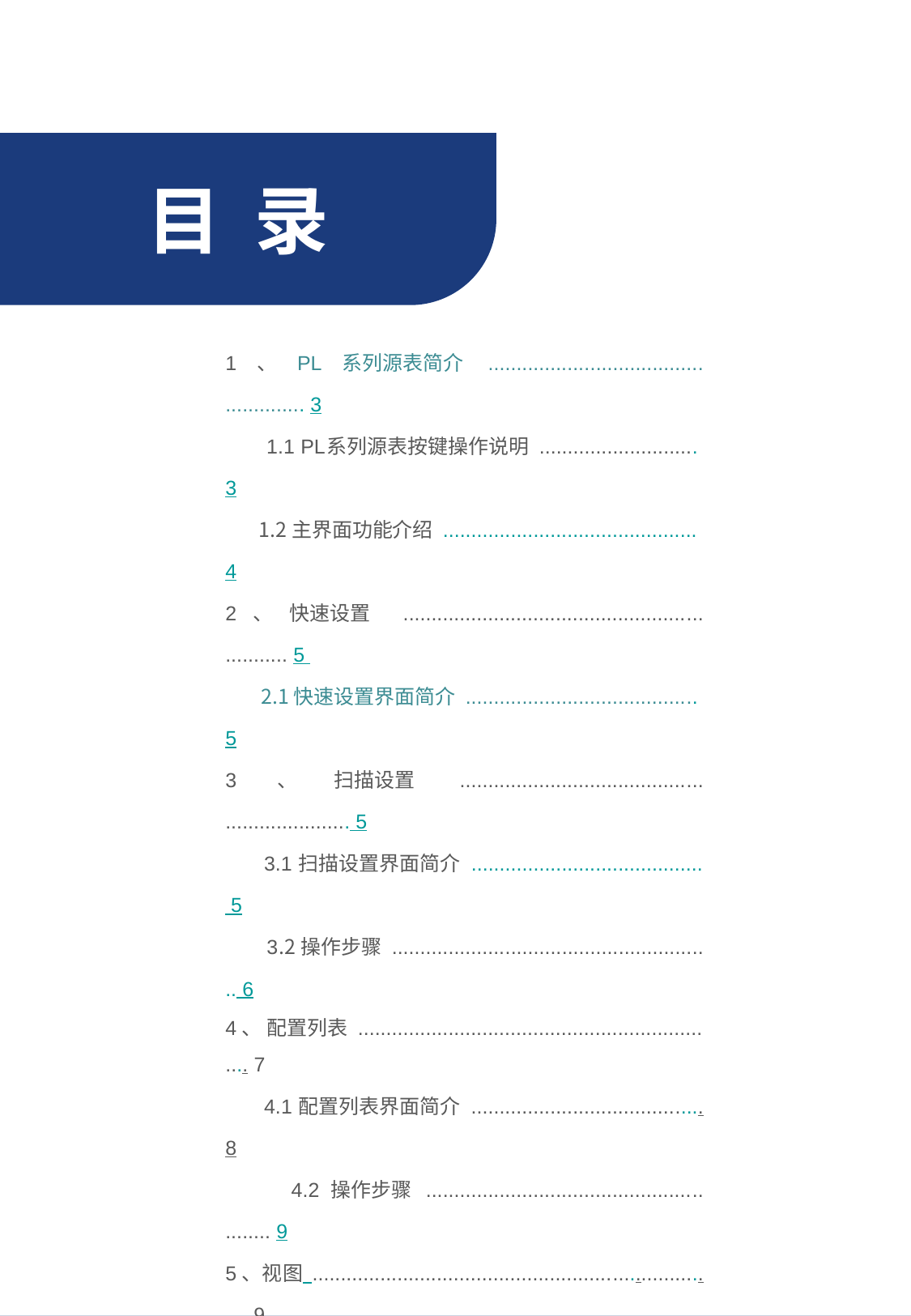

1、PL系列源表简介  .................................................... 3
      1.1 PL系列源表按键操作说明  ............................ 3
      1.2 主界面功能介绍  ............................................. 4
2、 快速设置  ................................................................ 5
      2.1 快速设置界面简介  ......................................... 5
3、扫描设置  ................................................................. 5
      3.1 扫描设置界面简介  ......................................... 5
      3.2 操作步骤  ......................................................... 6
4、 配置列表 ................................................................. 7
      4.1 配置列表界面简介  ......................................... 8
      4.2 操作步骤  ......................................................... 9
5、视图  ......................................................................... 9
      5.1  视图界面简介  ............................................... 9
      5.2 操作步骤  ........................................................ 10
6、读表  ........................................................................ 11
7、通信  ........................................................................ 12
8、系统设置  ............................................................... 13
9、校准  ....................................................................... 15
10、信息/管理  .......................................................... 15
     10.1  信息管理界面简介  ................................... 15
     10.2  版本信息  ................................................... 15
     10.3  版本升级  ................................................... 16